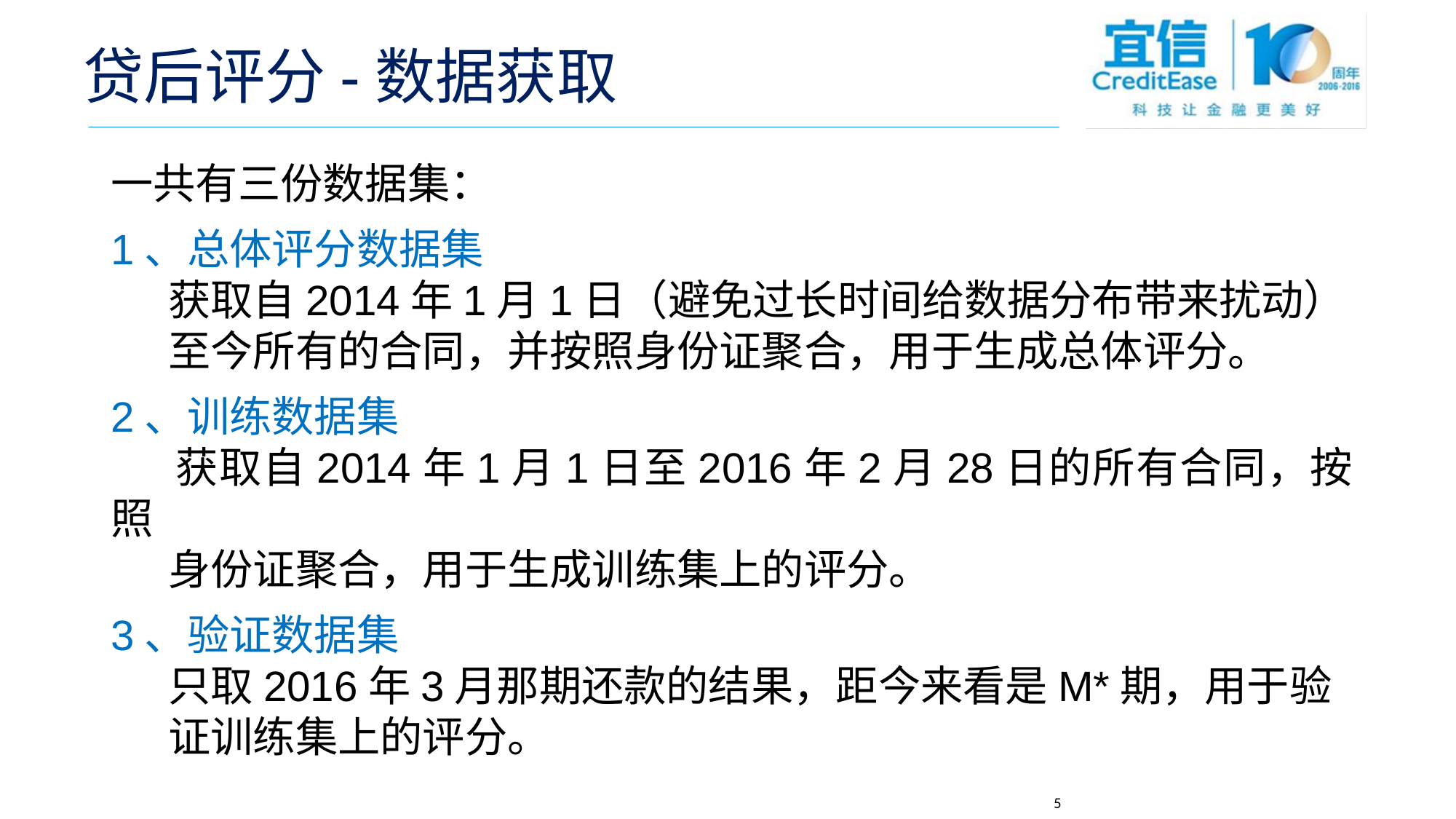

# 贷后评分-数据获取
一共有三份数据集：

1、总体评分数据集
     获取自2014年1月1日（避免过长时间给数据分布带来扰动）
     至今所有的合同，并按照身份证聚合，用于生成总体评分。

2、训练数据集
     获取自2014年1月1日至2016年2月28日的所有合同，按照
     身份证聚合，用于生成训练集上的评分。

3、验证数据集
     只取2016年3月那期还款的结果，距今来看是M*期，用于验
     证训练集上的评分。
5